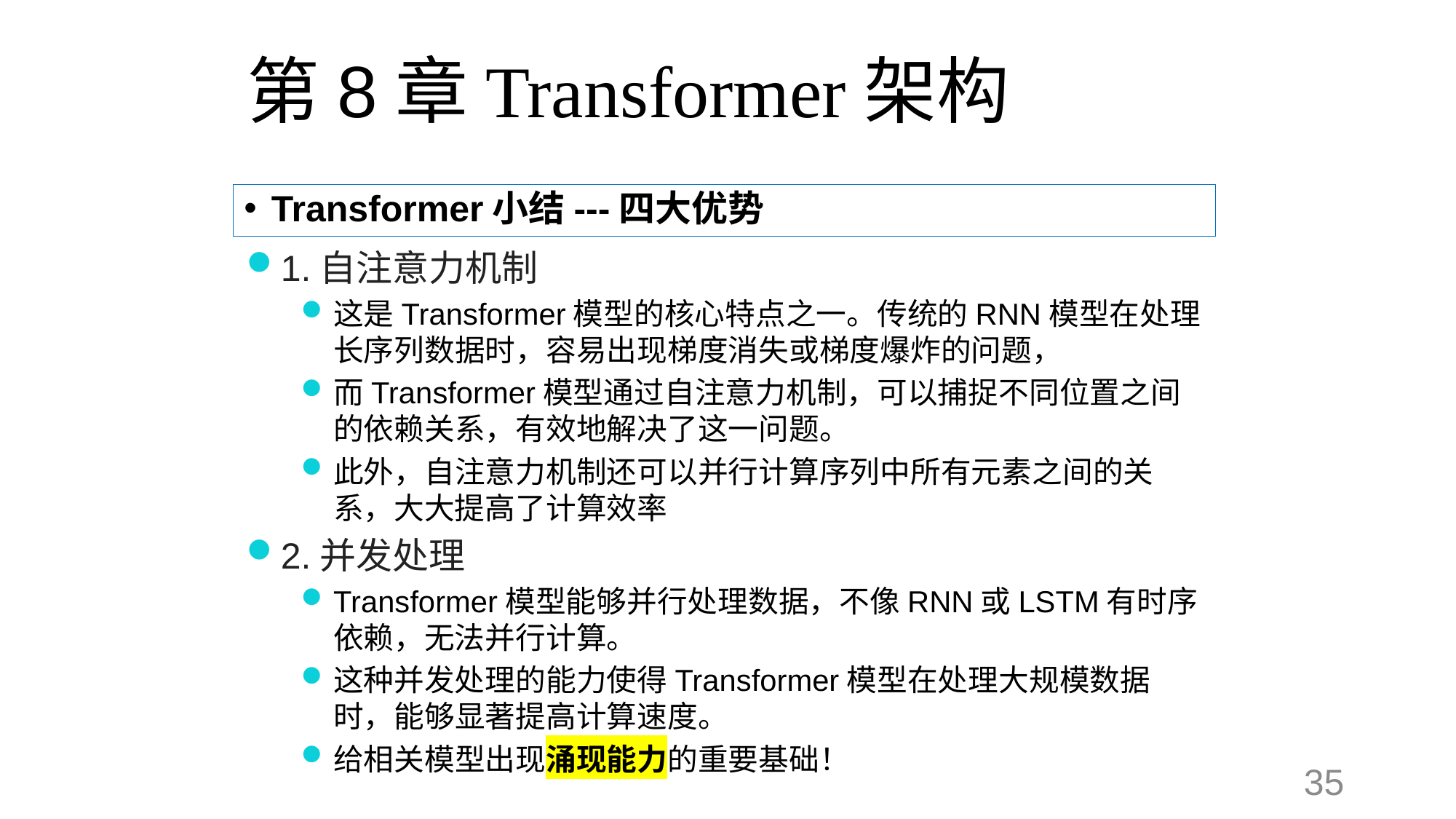

# 第8章Transformer架构
Transformer小结---四大优势

1.自注意力机制
这是Transformer模型的核心特点之一。传统的RNN模型在处理长序列数据时，容易出现梯度消失或梯度爆炸的问题，
而Transformer模型通过自注意力机制，可以捕捉不同位置之间的依赖关系，有效地解决了这一问题。
此外，自注意力机制还可以并行计算序列中所有元素之间的关系，大大提高了计算效率
2.并发处理
Transformer模型能够并行处理数据，不像RNN或LSTM有时序依赖，无法并行计算。
这种并发处理的能力使得Transformer模型在处理大规模数据时，能够显著提高计算速度。
给相关模型出现涌现能力的重要基础！

35